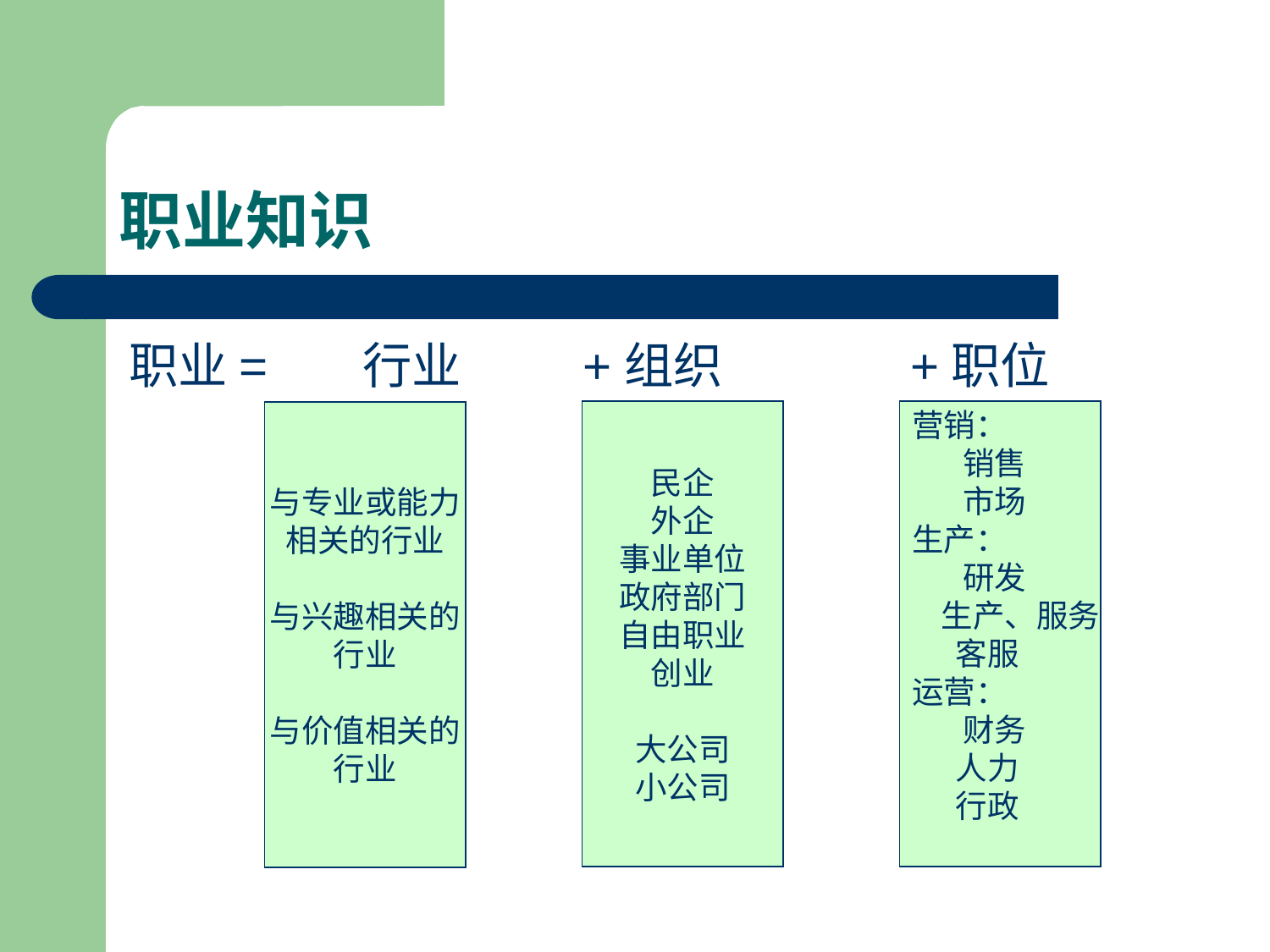

# 职业知识
职业=      行业          +组织                +职位
民企
外企
事业单位
政府部门
自由职业
创业

大公司
小公司
营销：
      销售
      市场
生产：
      研发
   生产、服务
     客服
运营：
      财务
     人力
     行政

与专业或能力
相关的行业

与兴趣相关的
行业

与价值相关的
行业